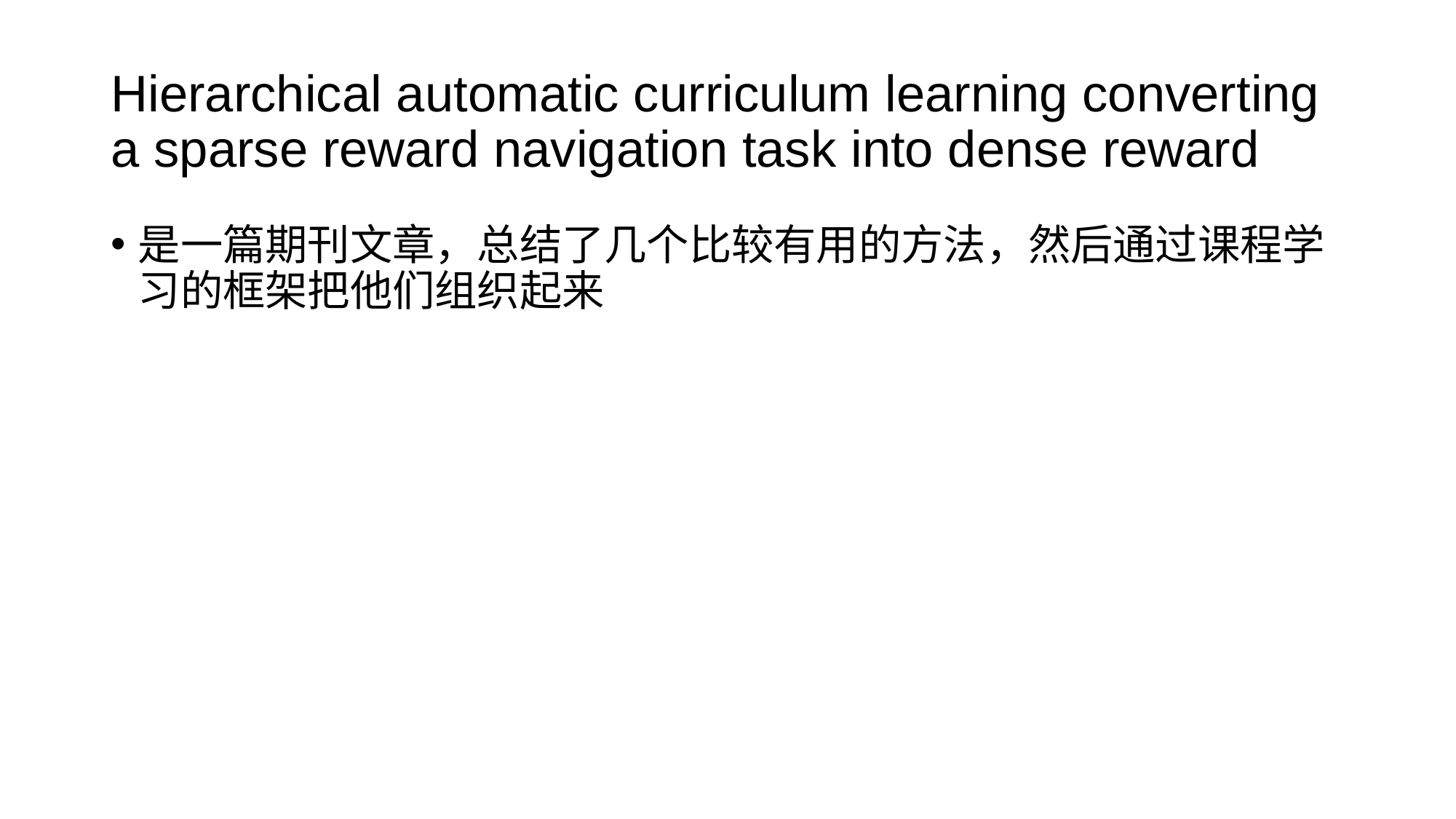

# Hierarchical automatic curriculum learning converting a sparse reward navigation task into dense reward
是一篇期刊文章，总结了几个比较有用的方法，然后通过课程学习的框架把他们组织起来